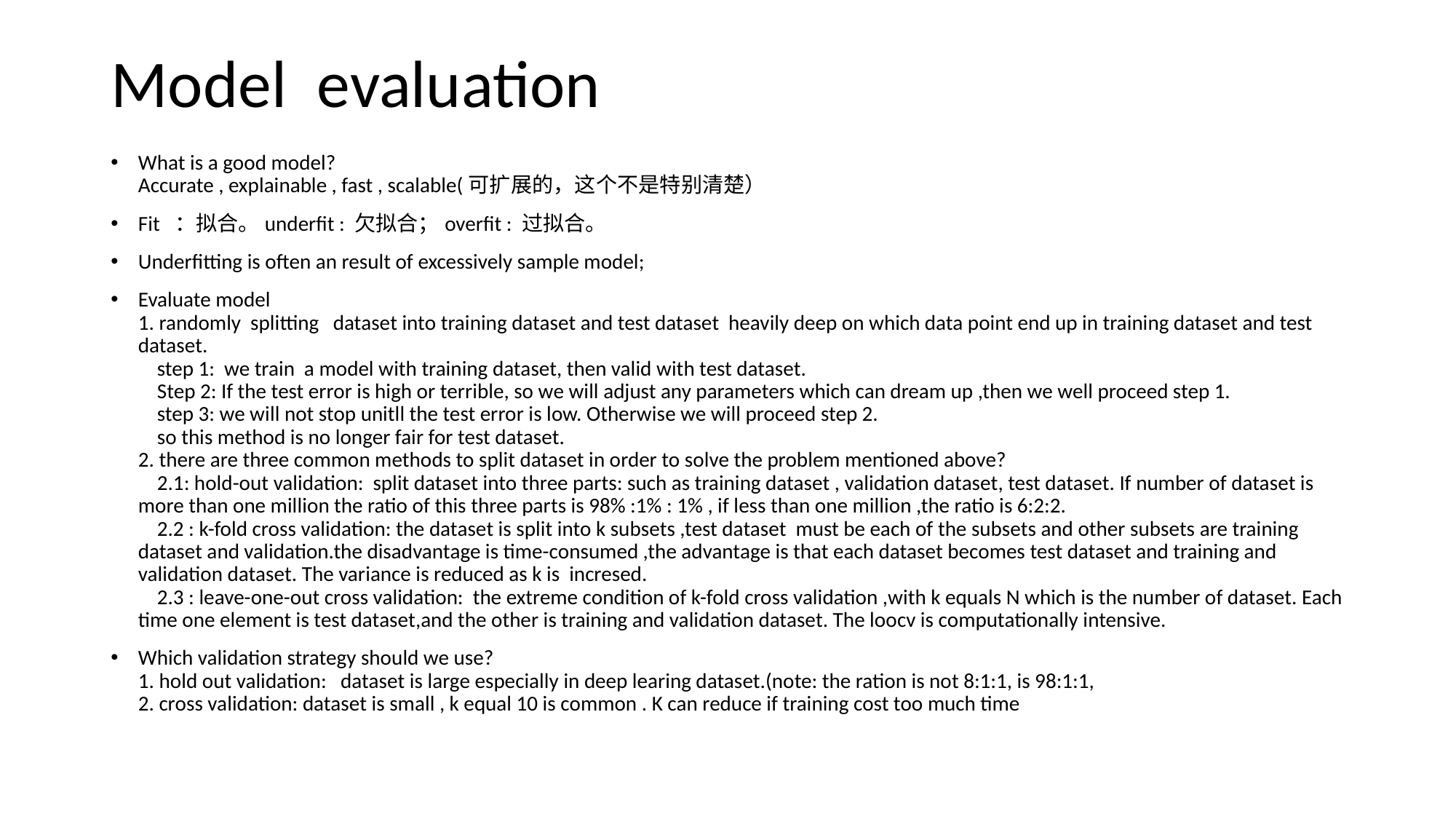

# Model  evaluation
What is a good model?
Accurate , explainable , fast , scalable(可扩展的，这个不是特别清楚）
Fit  ：拟合。underfit : 欠拟合；overfit : 过拟合。
Underfitting is often an result of excessively sample model;
Evaluate model
1. randomly  splitting   dataset into training dataset and test dataset  heavily deep on which data point end up in training dataset and test dataset.
    step 1:  we train  a model with training dataset, then valid with test dataset.
    Step 2: If the test error is high or terrible, so we will adjust any parameters which can dream up ,then we well proceed step 1.
    step 3: we will not stop unitll the test error is low. Otherwise we will proceed step 2.
    so this method is no longer fair for test dataset.
2. there are three common methods to split dataset in order to solve the problem mentioned above?
    2.1: hold-out validation:  split dataset into three parts: such as training dataset , validation dataset, test dataset. If number of dataset is more than one million the ratio of this three parts is 98% :1% : 1% , if less than one million ,the ratio is 6:2:2.
    2.2 : k-fold cross validation: the dataset is split into k subsets ,test dataset  must be each of the subsets and other subsets are training dataset and validation.the disadvantage is time-consumed ,the advantage is that each dataset becomes test dataset and training and validation dataset. The variance is reduced as k is  incresed.
    2.3 : leave-one-out cross validation:  the extreme condition of k-fold cross validation ,with k equals N which is the number of dataset. Each time one element is test dataset,and the other is training and validation dataset. The loocv is computationally intensive.
Which validation strategy should we use?
1. hold out validation:   dataset is large especially in deep learing dataset.(note: the ration is not 8:1:1, is 98:1:1,
2. cross validation: dataset is small , k equal 10 is common . K can reduce if training cost too much time